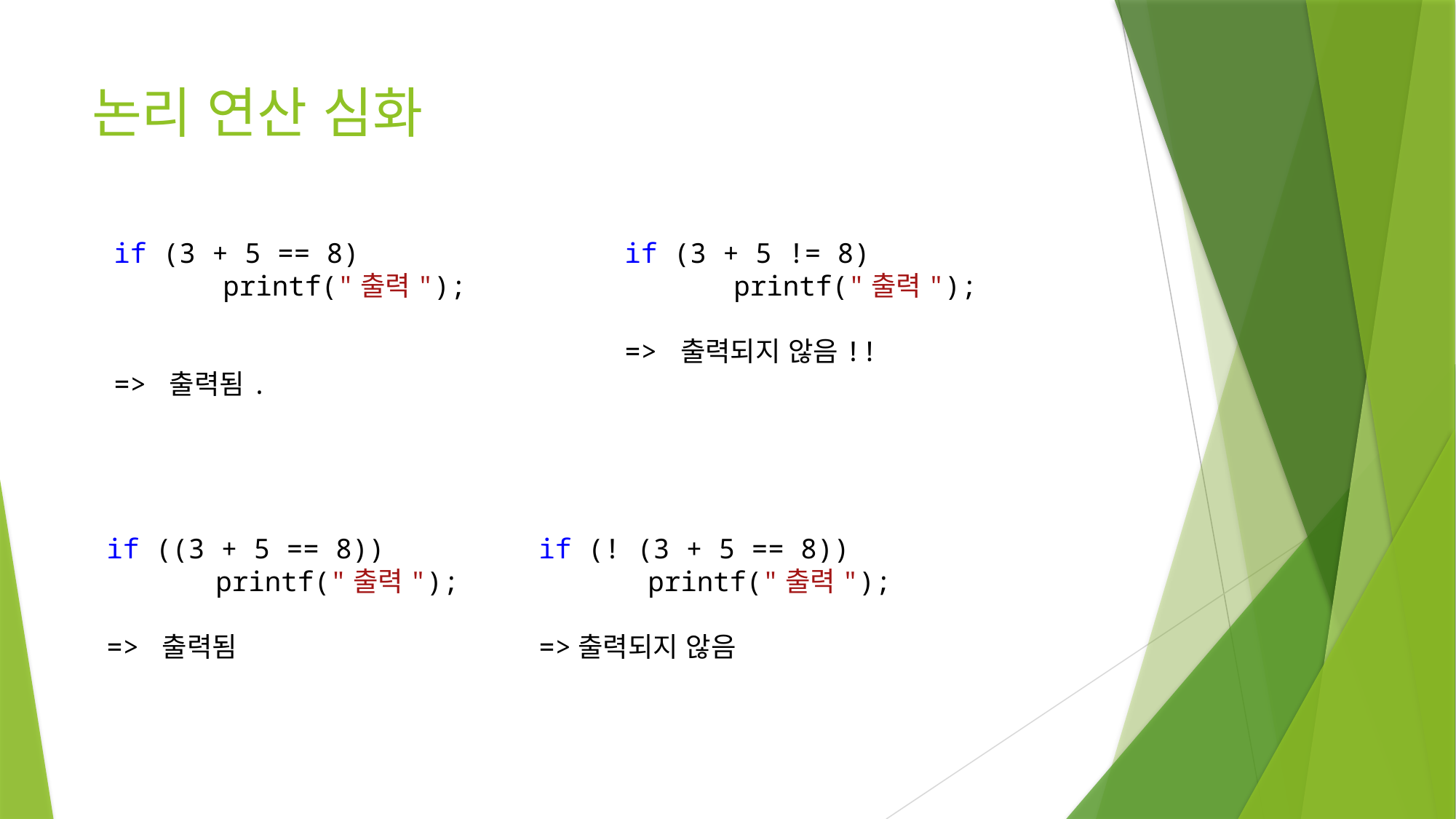

# 논리 연산 심화
if (3 + 5 == 8)
	printf("출력");

=> 출력됨.
if (3 + 5 != 8)
	printf("출력");

=> 출력되지 않음!!
if (! (3 + 5 == 8))
	printf("출력");

=>출력되지 않음
if ((3 + 5 == 8))
	printf("출력");

=> 출력됨